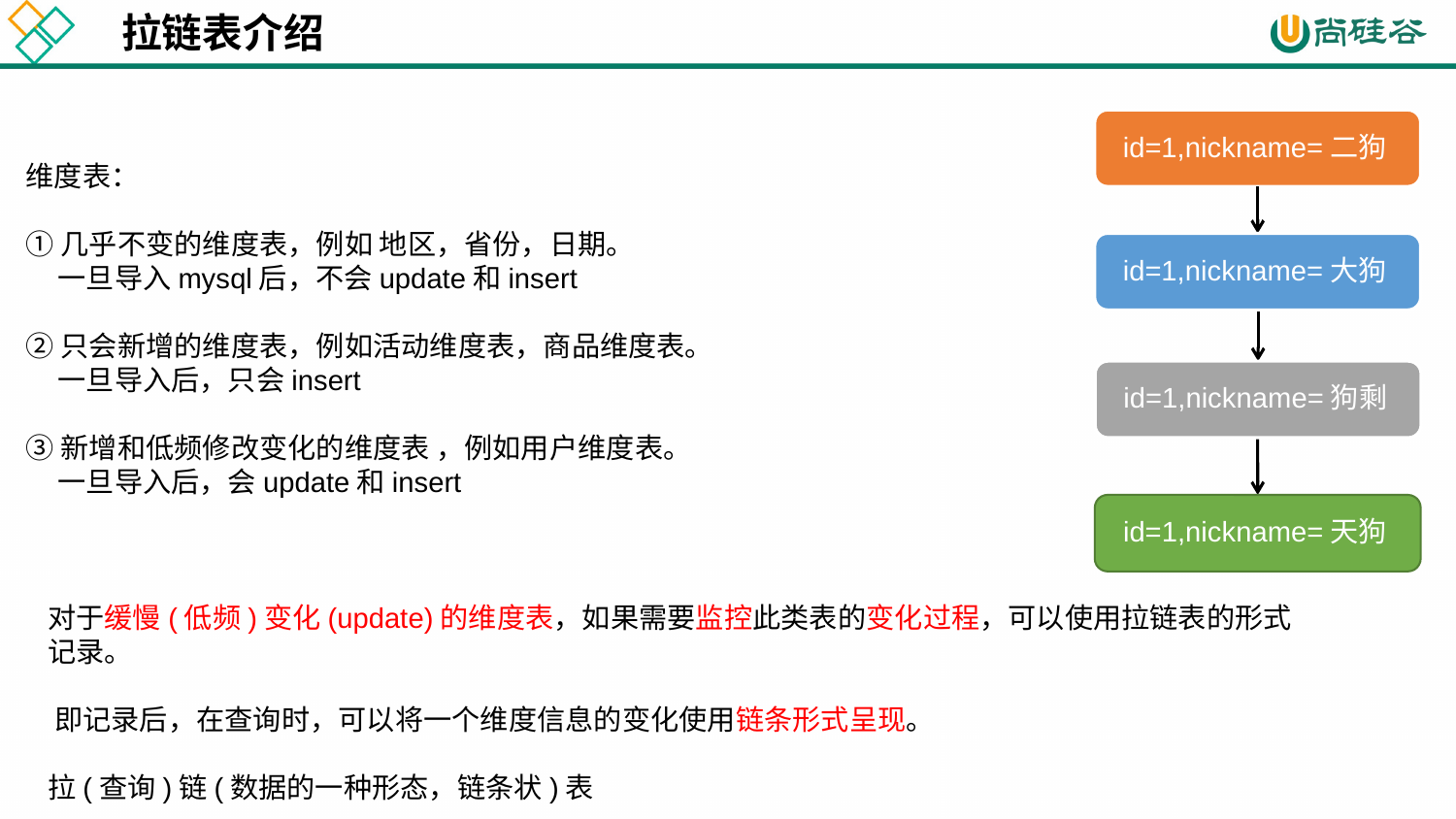

拉链表介绍
 id=1,nickname=二狗

维度表：

​①几乎不变的维度表，例如 地区，省份，日期。
    一旦导入mysql后，不会update和insert

②只会新增的维度表，例如活动维度表，商品维度表。
    一旦导入后，只会insert

③新增和低频修改变化的维度表 ，例如用户维度表。
    一旦导入后，会update和insert
 id=1,nickname=大狗
 id=1,nickname=狗剩
 id=1,nickname=天狗
对于缓慢(低频)变化(update)的维度表，如果需要监控此类表的变化过程，可以使用拉链表的形式记录。

​即记录后，在查询时，可以将一个维度信息的变化使用链条形式呈现。

拉(查询)链(数据的一种形态，链条状)表